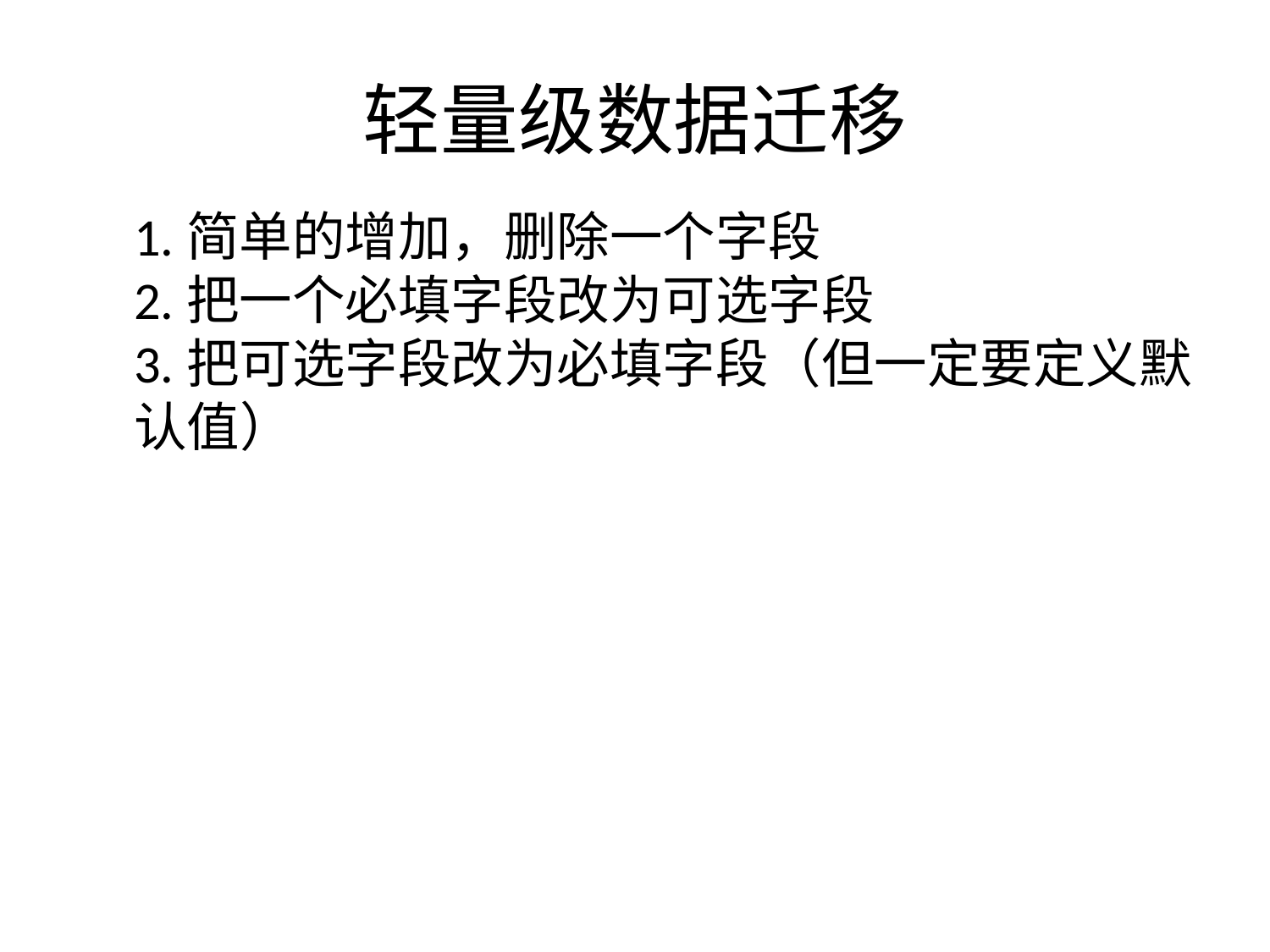

# 轻量级数据迁移
1.简单的增加，删除一个字段
2.把一个必填字段改为可选字段
3.把可选字段改为必填字段（但一定要定义默认值）